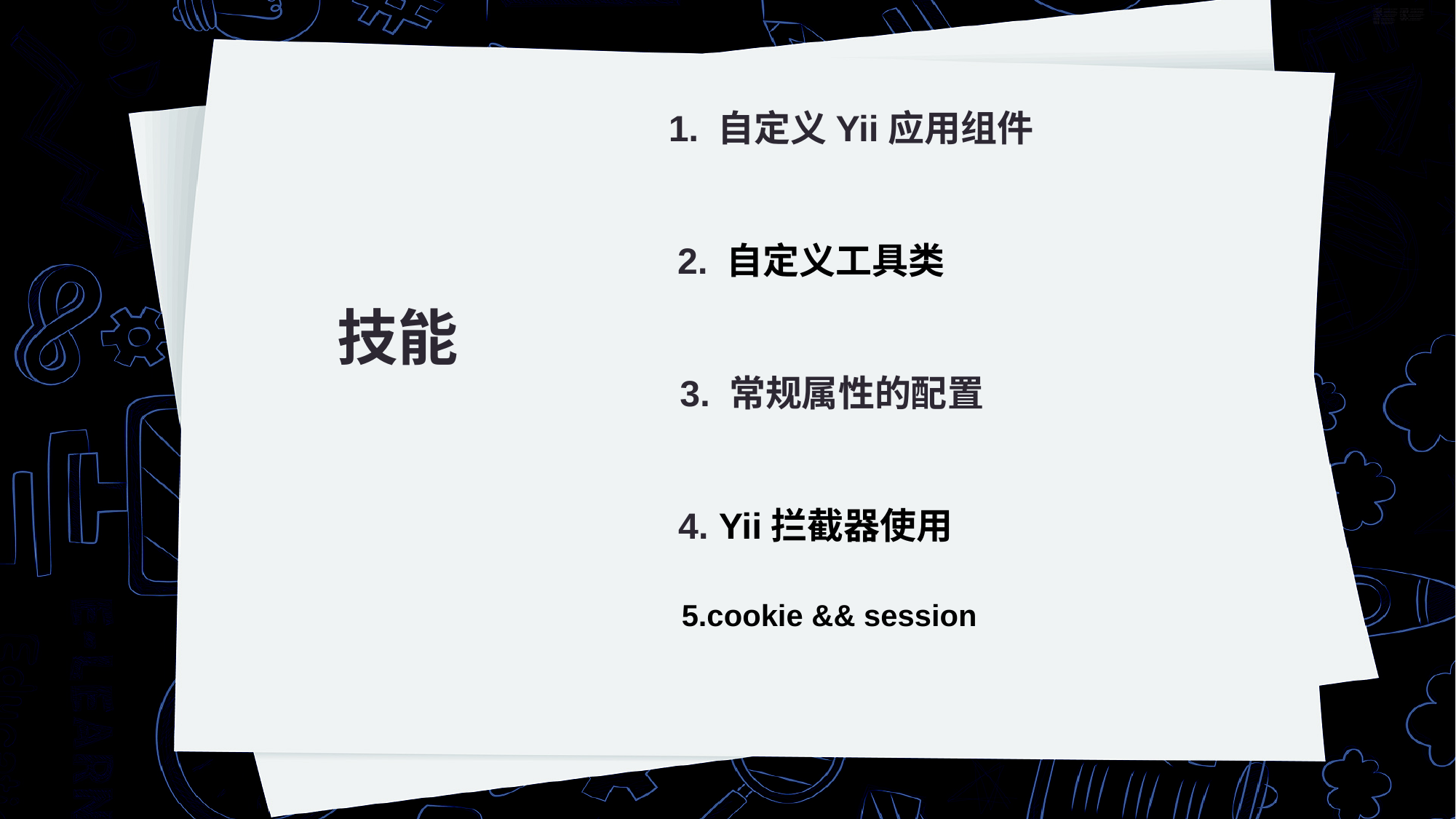

1. 自定义Yii应用组件
2. 自定义工具类
技能
3. 常规属性的配置
4. Yii拦截器使用
5.cookie && session